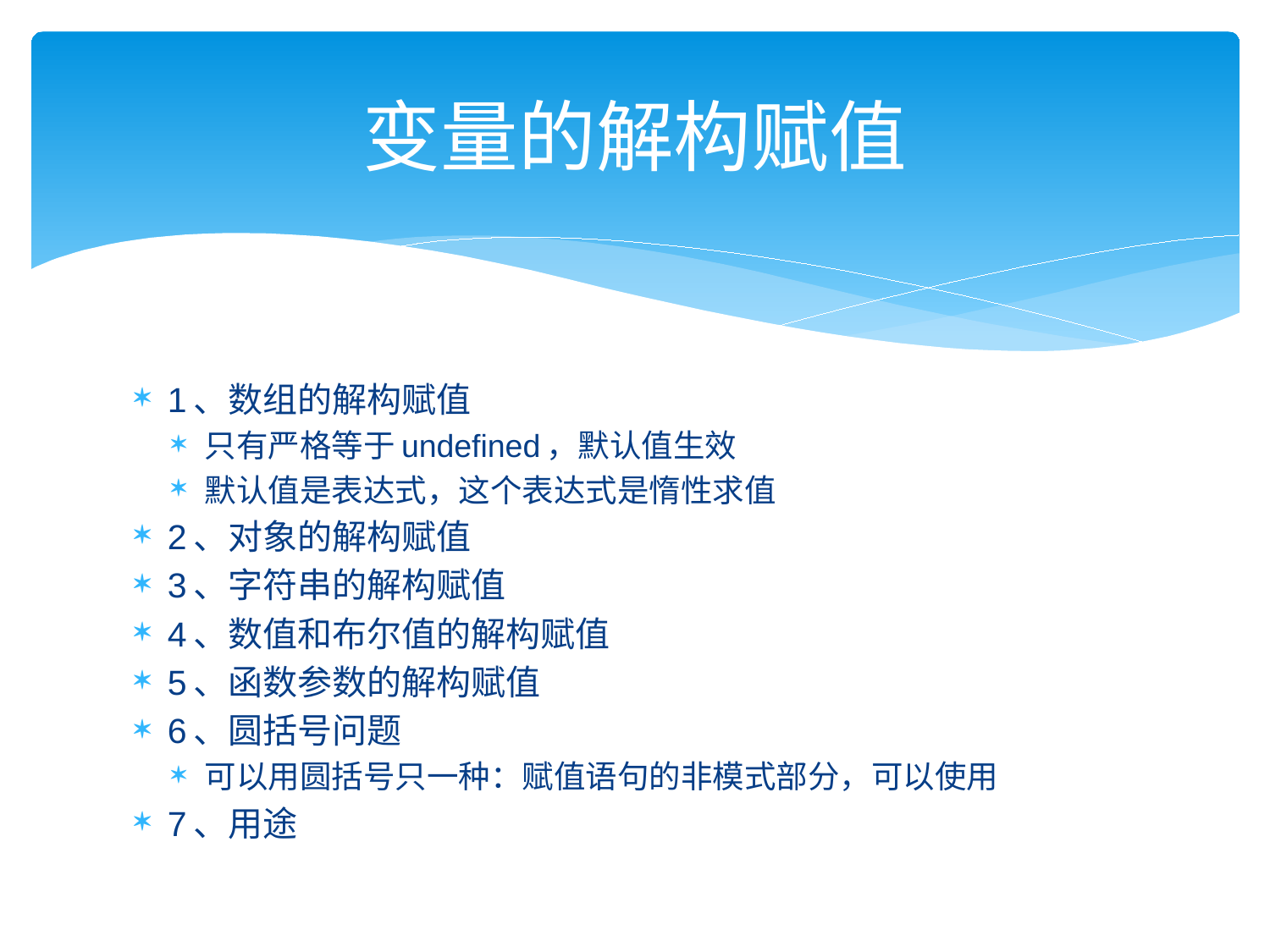

# 变量的解构赋值
1、数组的解构赋值
只有严格等于undefined，默认值生效
默认值是表达式，这个表达式是惰性求值
2、对象的解构赋值
3、字符串的解构赋值
4、数值和布尔值的解构赋值
5、函数参数的解构赋值
6、圆括号问题
可以用圆括号只一种：赋值语句的非模式部分，可以使用
7、用途